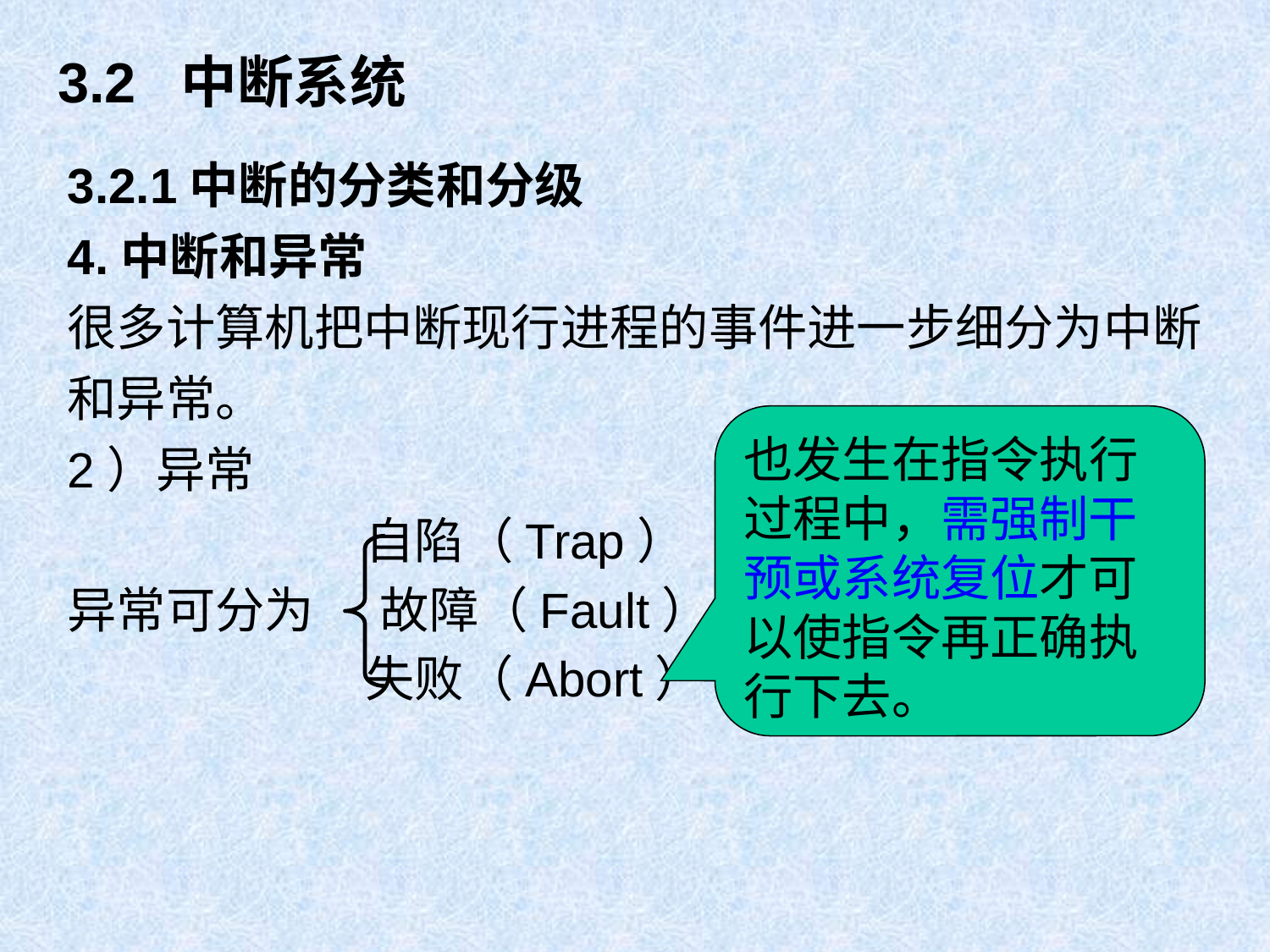

# 3.2  中断系统
3.2.1中断的分类和分级
4.中断和异常
很多计算机把中断现行进程的事件进一步细分为中断和异常。
2）异常
                          自陷（Trap）
异常可分为      故障（Fault）
                          失败（Abort）

也发生在指令执行过程中，需强制干预或系统复位才可以使指令再正确执行下去。